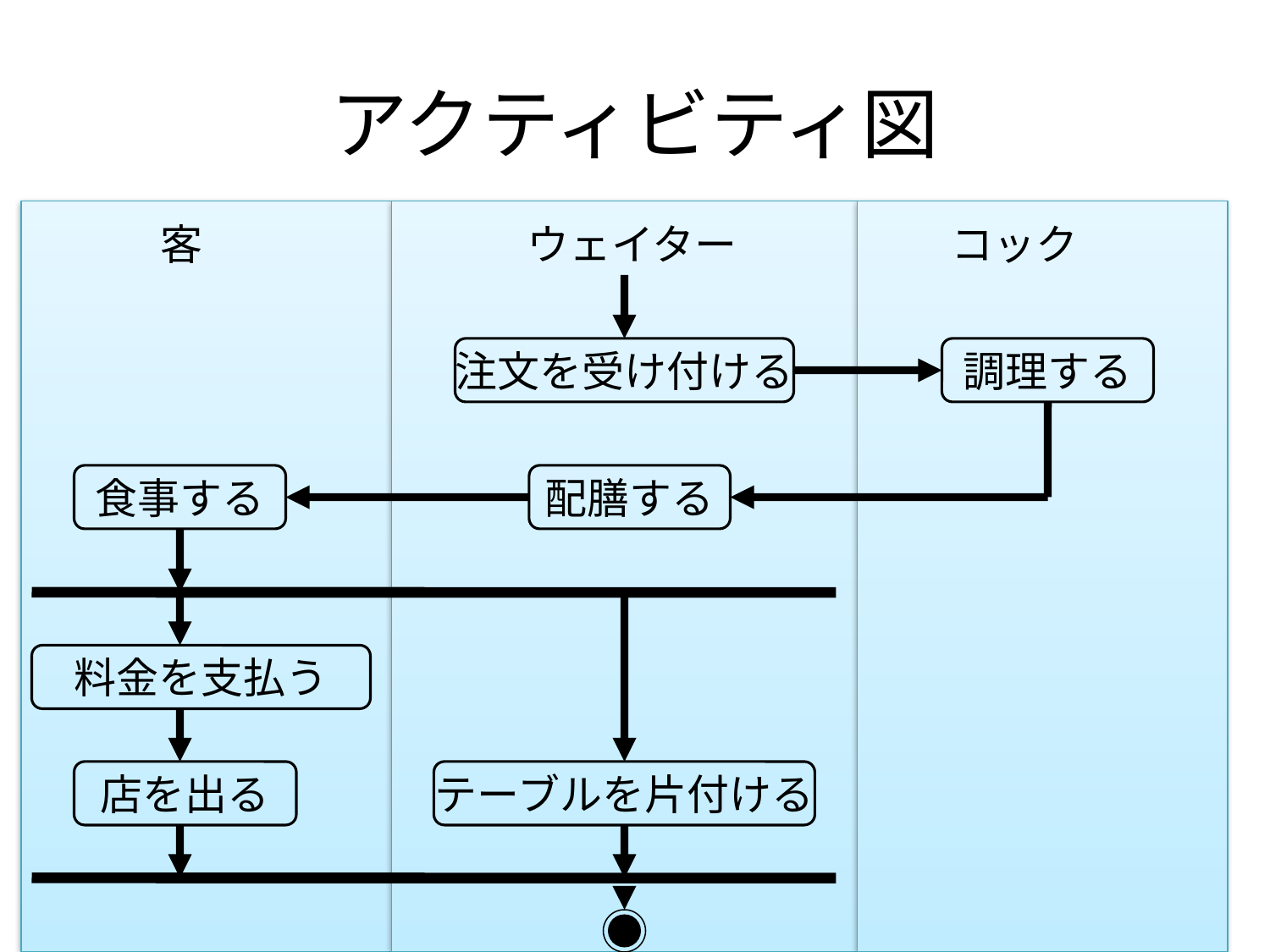

# アクティビティ図

客
ウェイター
コック

注文を受け付ける
調理する

食事する
配膳する

料金を支払う

店を出る
テーブルを片付ける